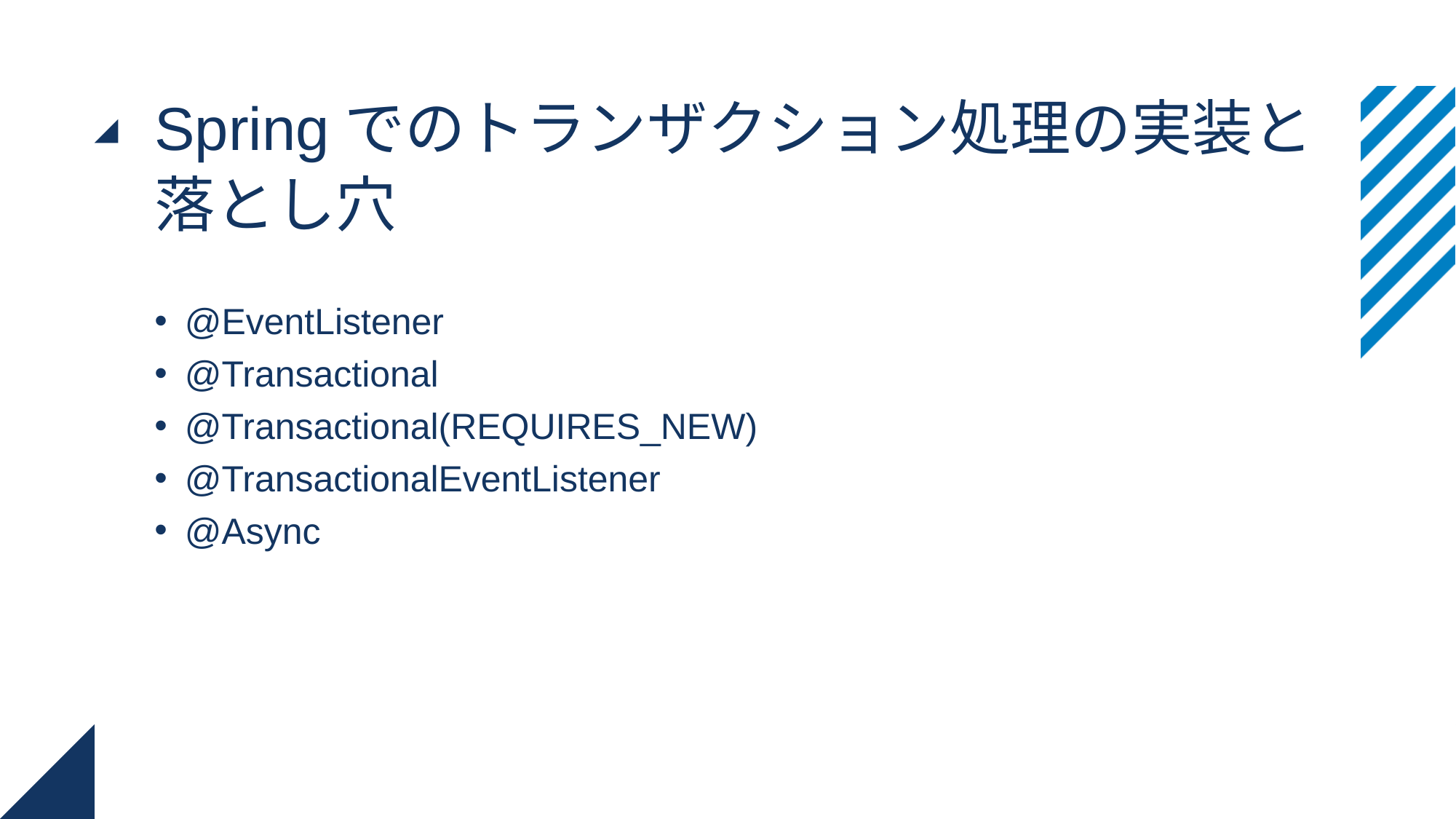

# Springでのトランザクション処理の実装と落とし穴
@EventListener
@Transactional
@Transactional(REQUIRES_NEW)
@TransactionalEventListener
@Async